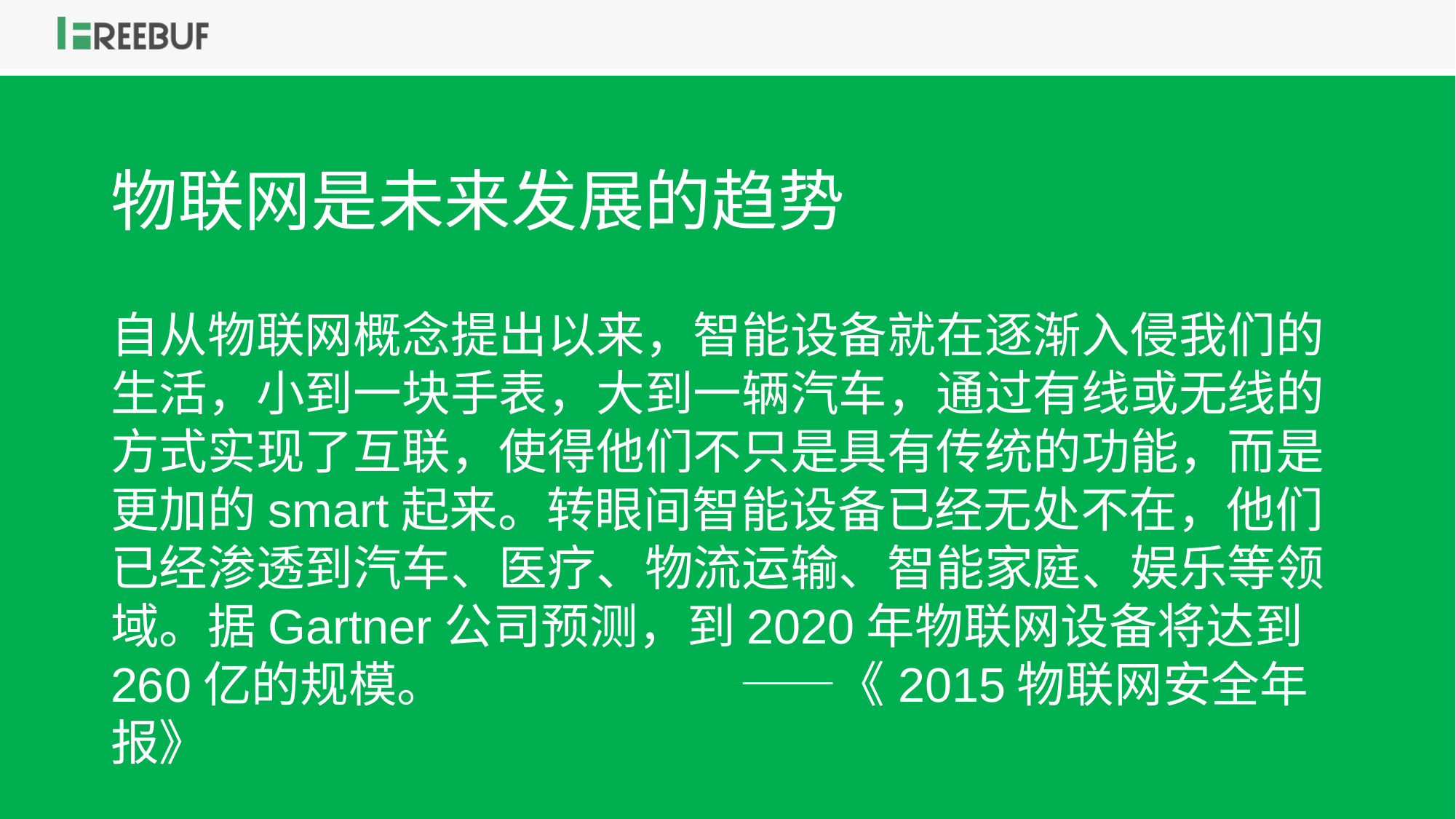

# 物联网是未来发展的趋势
自从物联网概念提出以来，智能设备就在逐渐入侵我们的生活，小到一块手表，大到一辆汽车，通过有线或无线的方式实现了互联，使得他们不只是具有传统的功能，而是更加的smart起来。转眼间智能设备已经无处不在，他们已经渗透到汽车、医疗、物流运输、智能家庭、娱乐等领域。据Gartner公司预测，到2020年物联网设备将达到260亿的规模。                           ——《2015物联网安全年报》